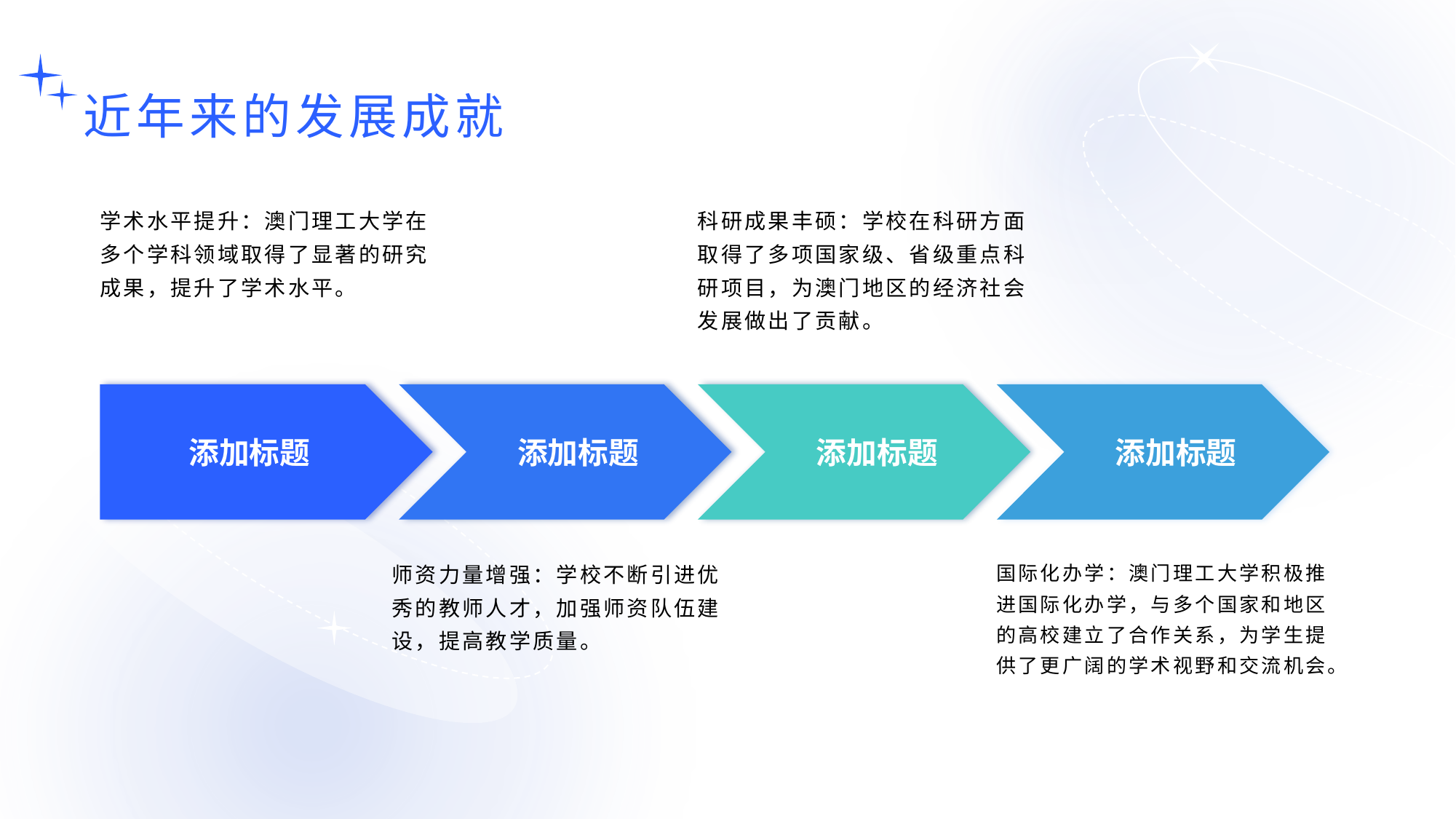

近年来的发展成就
学术水平提升：澳门理工大学在多个学科领域取得了显著的研究成果，提升了学术水平。
科研成果丰硕：学校在科研方面取得了多项国家级、省级重点科研项目，为澳门地区的经济社会发展做出了贡献。
添加标题
添加标题
添加标题
添加标题
师资力量增强：学校不断引进优秀的教师人才，加强师资队伍建设，提高教学质量。
国际化办学：澳门理工大学积极推进国际化办学，与多个国家和地区的高校建立了合作关系，为学生提供了更广阔的学术视野和交流机会。